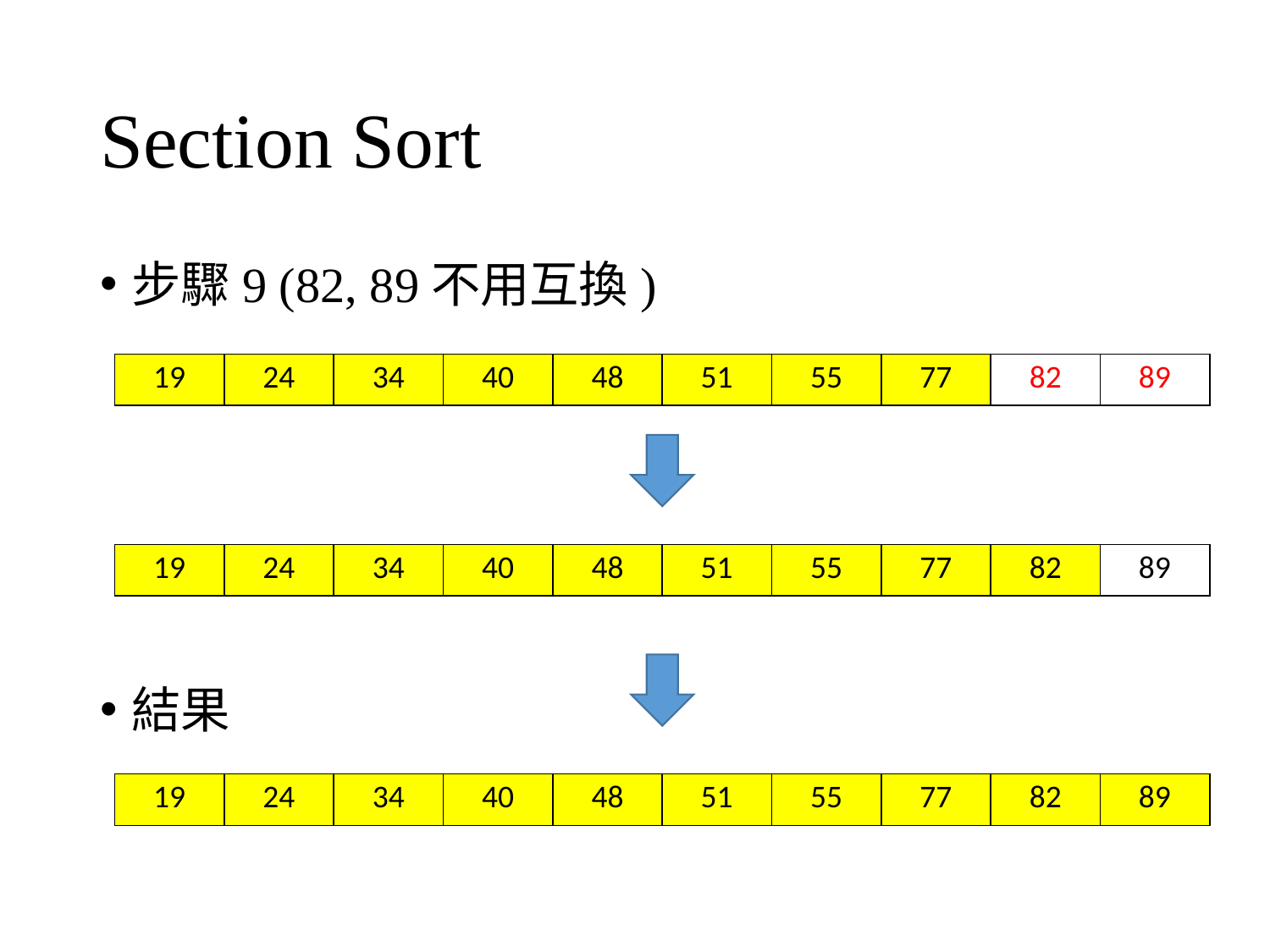

# Section Sort
步驟9 (82, 89不用互換)

結果
| 19 | 24 | 34 | 40 | 48 | 51 | 55 | 77 | 82 | 89 |
| --- | --- | --- | --- | --- | --- | --- | --- | --- | --- |

| 19 | 24 | 34 | 40 | 48 | 51 | 55 | 77 | 82 | 89 |
| --- | --- | --- | --- | --- | --- | --- | --- | --- | --- |

| 19 | 24 | 34 | 40 | 48 | 51 | 55 | 77 | 82 | 89 |
| --- | --- | --- | --- | --- | --- | --- | --- | --- | --- |